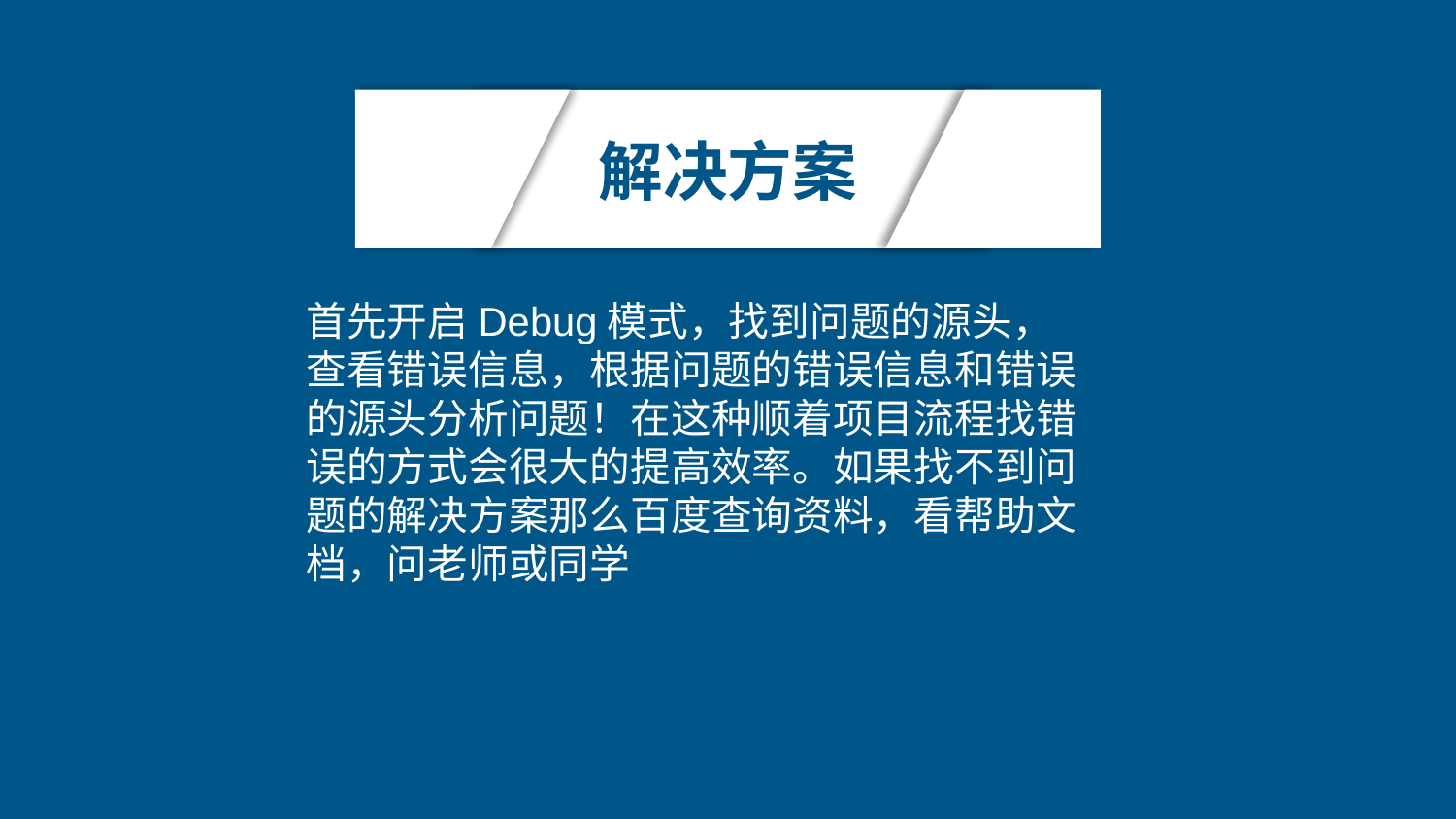

解决方案
首先开启Debug模式，找到问题的源头，查看错误信息，根据问题的错误信息和错误的源头分析问题！在这种顺着项目流程找错误的方式会很大的提高效率。如果找不到问题的解决方案那么百度查询资料，看帮助文档，问老师或同学